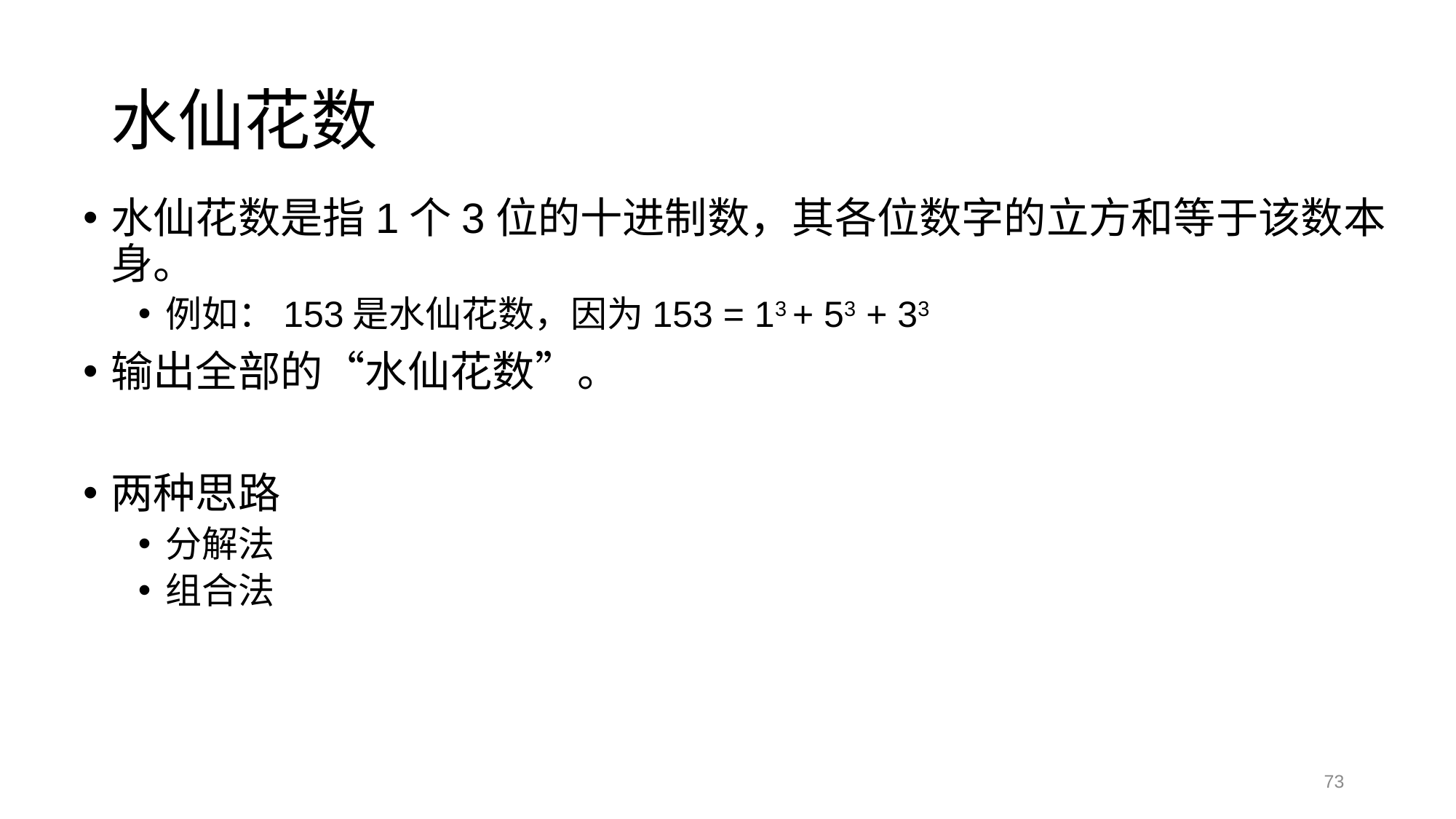

# 水仙花数
水仙花数是指1个3位的十进制数，其各位数字的立方和等于该数本身。
例如：153是水仙花数，因为153 = 13 + 53 + 33
输出全部的“水仙花数”。

两种思路
分解法
组合法
73